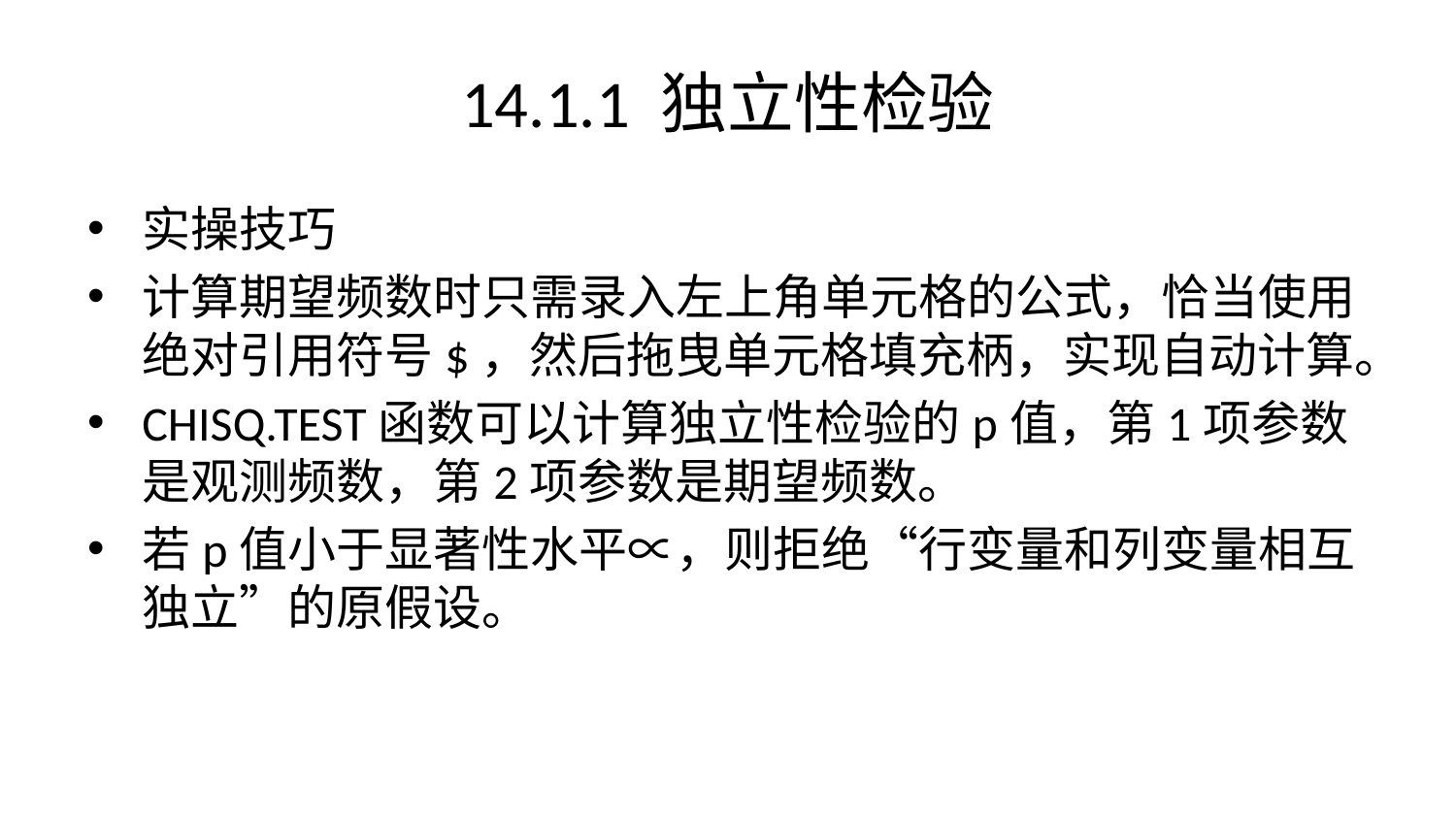

# 14.1.1 独立性检验
实操技巧
计算期望频数时只需录入左上角单元格的公式，恰当使用绝对引用符号$，然后拖曳单元格填充柄，实现自动计算。
CHISQ.TEST函数可以计算独立性检验的p值，第1项参数是观测频数，第2项参数是期望频数。
若p值小于显著性水平∝，则拒绝“行变量和列变量相互独立”的原假设。